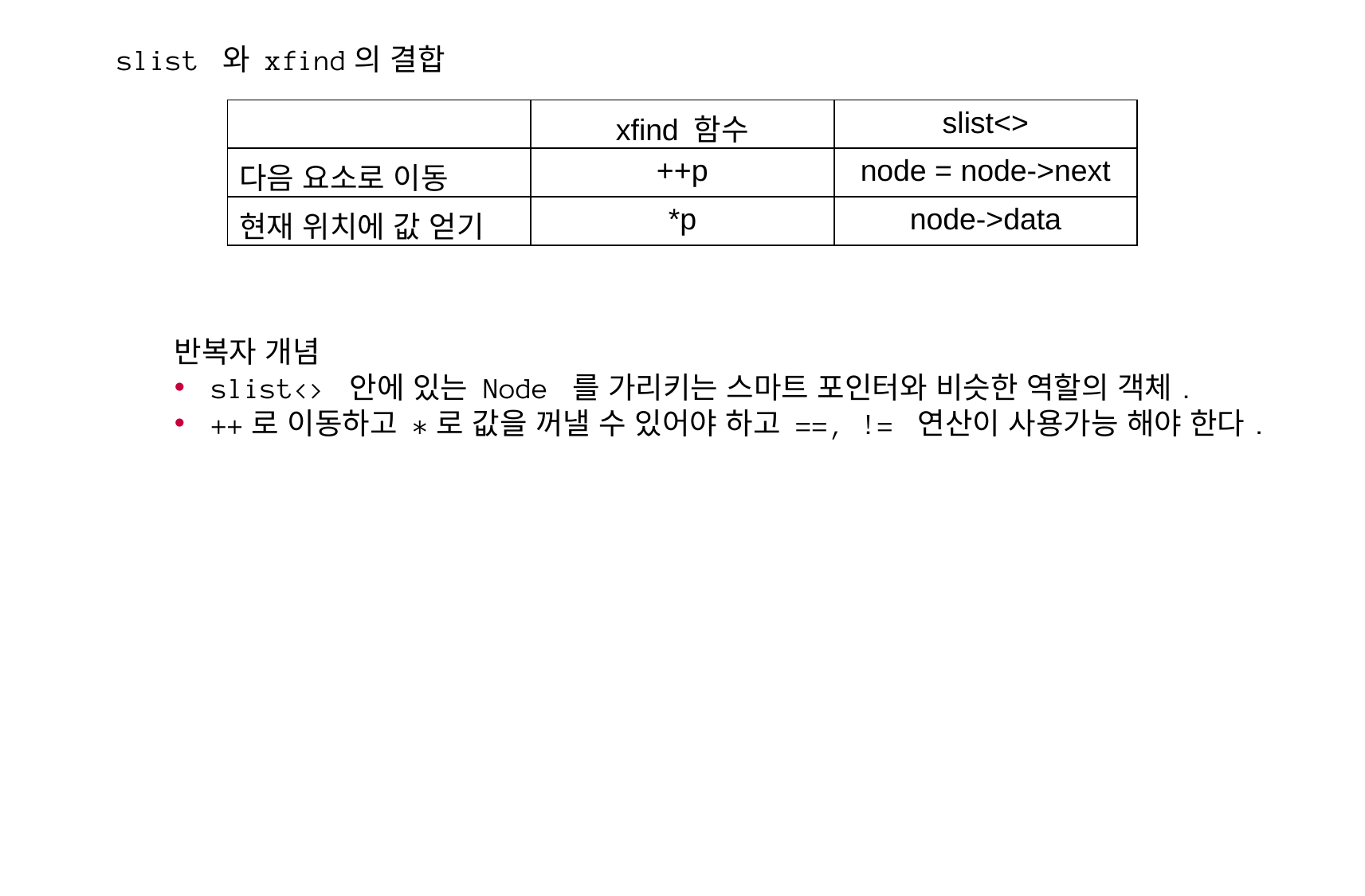

slist 와 xfind의 결합
|  | xfind 함수 | slist<> |
| --- | --- | --- |
| 다음 요소로 이동 | ++p | node = node->next |
| 현재 위치에 값 얻기 | \*p | node->data |
반복자 개념
slist<> 안에 있는 Node 를 가리키는 스마트 포인터와 비슷한 역할의 객체.
++로 이동하고 *로 값을 꺼낼 수 있어야 하고 ==, != 연산이 사용가능 해야 한다.